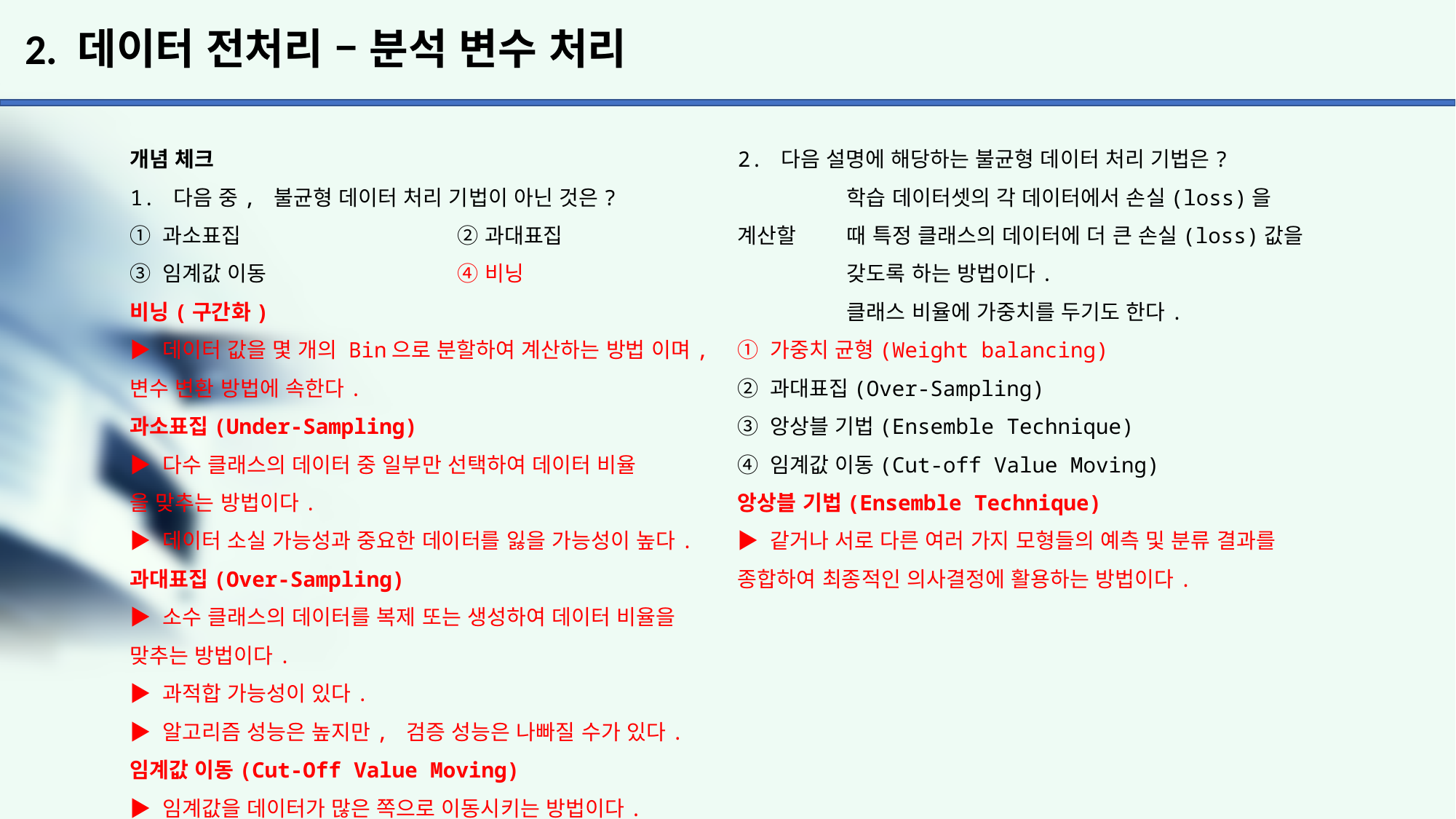

# 2. 데이터 전처리 – 분석 변수 처리
개념 체크
1. 다음 중, 불균형 데이터 처리 기법이 아닌 것은?
① 과소표집		② 과대표집
③ 임계값 이동		④ 비닝
비닝(구간화)
▶ 데이터 값을 몇 개의 Bin으로 분할하여 계산하는 방법 이며, 변수 변환 방법에 속한다.
과소표집(Under-Sampling)
▶ 다수 클래스의 데이터 중 일부만 선택하여 데이터 비율
을 맞추는 방법이다.
▶ 데이터 소실 가능성과 중요한 데이터를 잃을 가능성이 높다.
과대표집(Over-Sampling)
▶ 소수 클래스의 데이터를 복제 또는 생성하여 데이터 비율을 맞추는 방법이다.
▶ 과적합 가능성이 있다.
▶ 알고리즘 성능은 높지만, 검증 성능은 나빠질 수가 있다.
임계값 이동(Cut-Off Value Moving)
▶ 임계값을 데이터가 많은 쪽으로 이동시키는 방법이다.
▶ 학습 단계에서는 변화 없이 학습하고, 테스트 단계에서 임계값을 이동한다.
2. 다음 설명에 해당하는 불균형 데이터 처리 기법은?
	학습 데이터셋의 각 데이터에서 손실(loss)을 계산할 	때 특정 클래스의 데이터에 더 큰 손실(loss)값을
	갖도록 하는 방법이다.
	클래스 비율에 가중치를 두기도 한다.
① 가중치 균형(Weight balancing)
② 과대표집(Over-Sampling)
③ 앙상블 기법(Ensemble Technique)
④ 임계값 이동(Cut-off Value Moving)
앙상블 기법(Ensemble Technique)
▶ 같거나 서로 다른 여러 가지 모형들의 예측 및 분류 결과를 종합하여 최종적인 의사결정에 활용하는 방법이다.